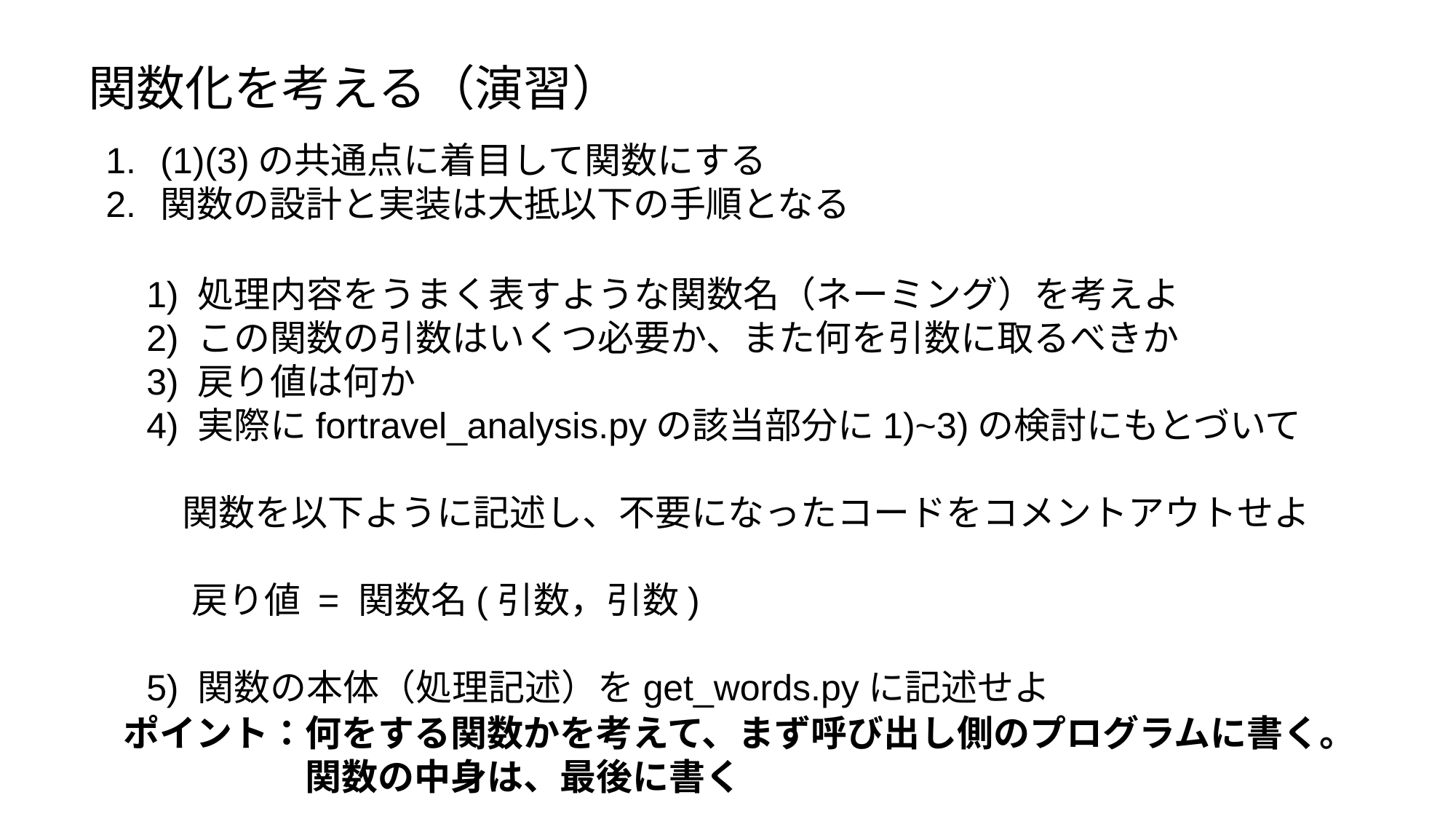

関数化を考える（演習）
(1)(3)の共通点に着目して関数にする
関数の設計と実装は大抵以下の手順となる

　1) 処理内容をうまく表すような関数名（ネーミング）を考えよ
　2) この関数の引数はいくつ必要か、また何を引数に取るべきか
　3) 戻り値は何か
　4) 実際にfortravel_analysis.pyの該当部分に1)~3)の検討にもとづいて
　　 関数を以下ように記述し、不要になったコードをコメントアウトせよ

          戻り値 = 関数名(引数，引数)

　5) 関数の本体（処理記述）をget_words.pyに記述せよ
ポイント：何をする関数かを考えて、まず呼び出し側のプログラムに書く。
　　　　　関数の中身は、最後に書く